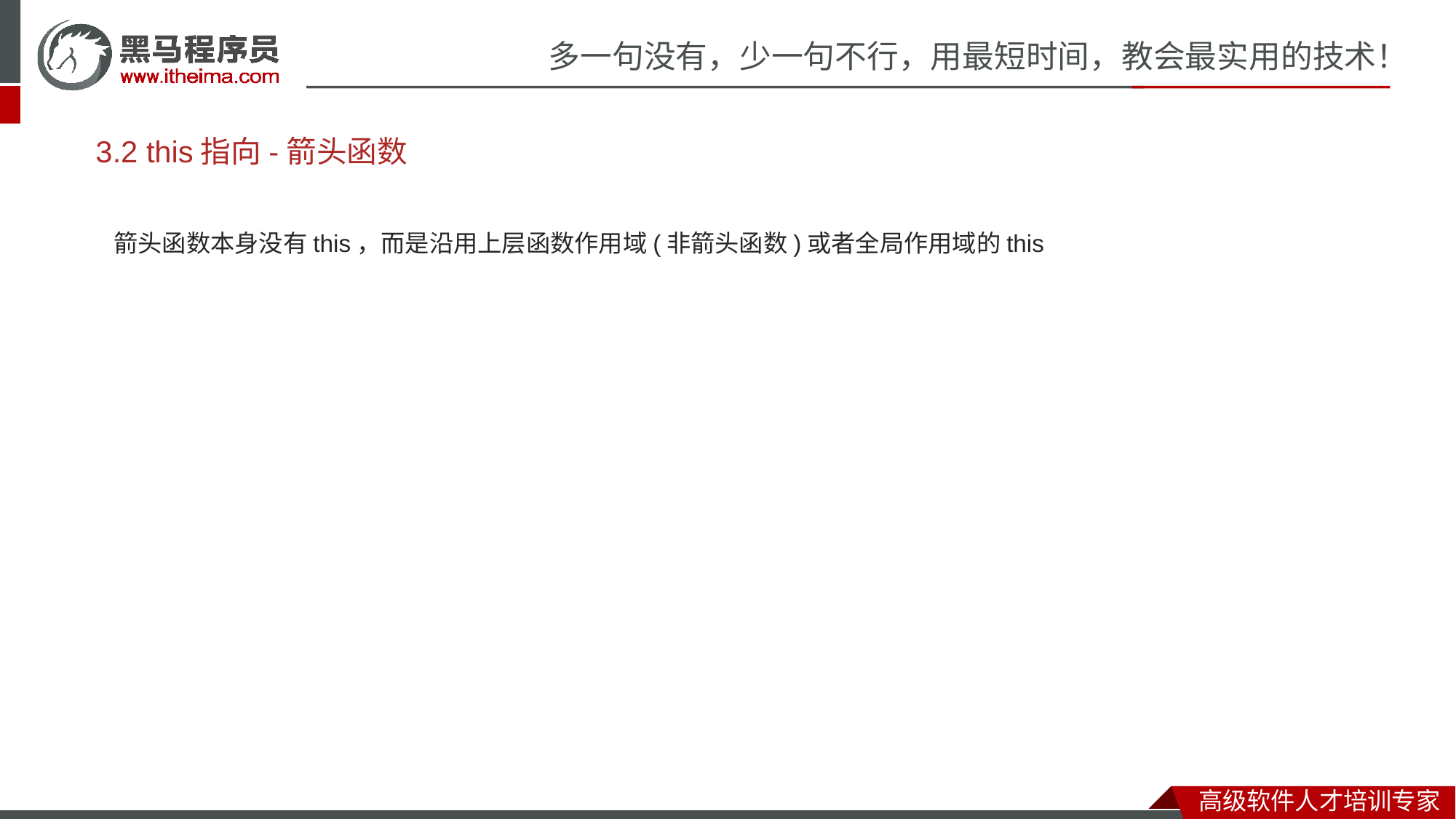

# 3.2 this指向-箭头函数

箭头函数本身没有this，而是沿用上层函数作用域(非箭头函数)或者全局作用域的this